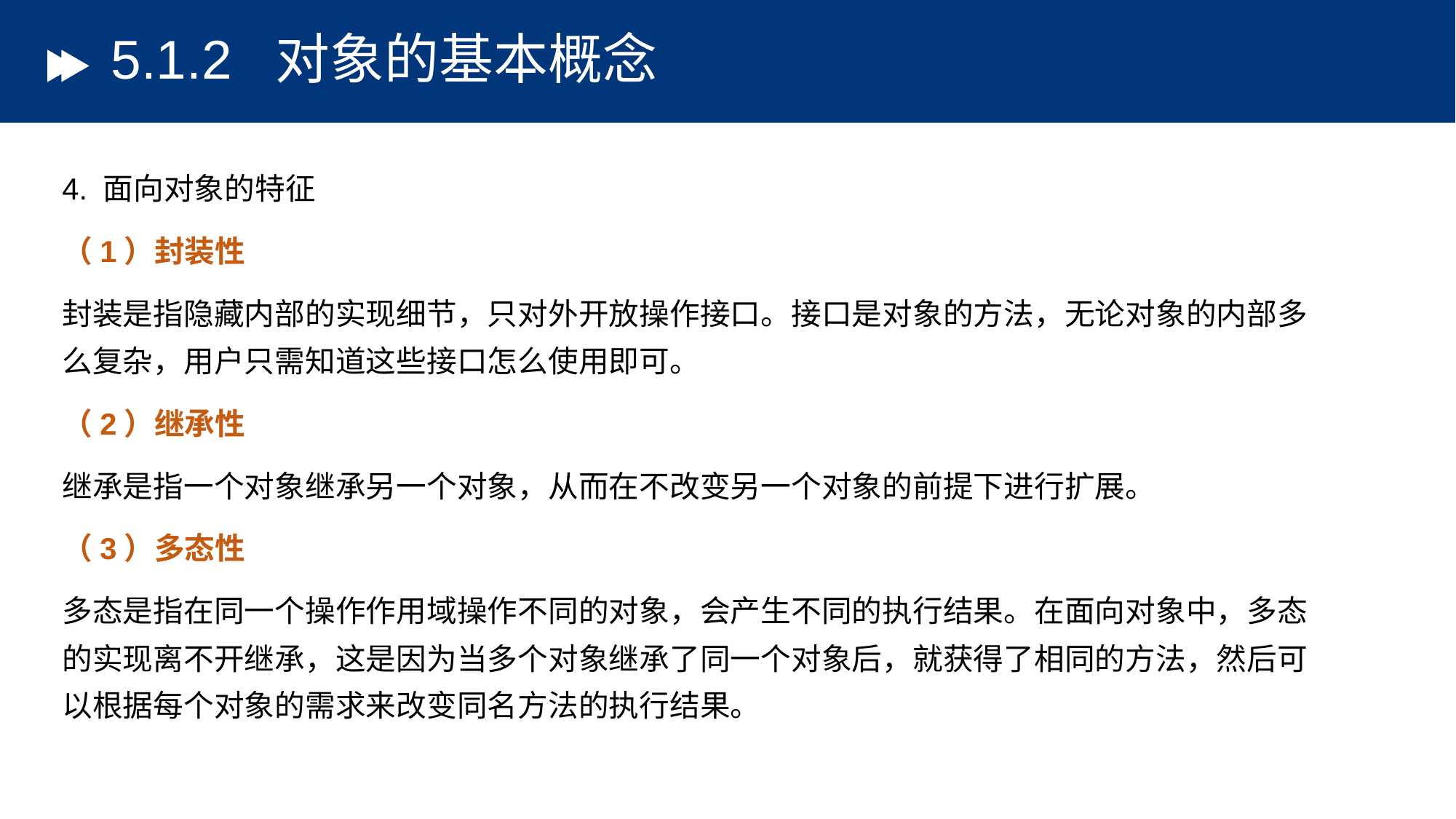

# 5.1.2  对象的基本概念
4. 面向对象的特征
（1）封装性
封装是指隐藏内部的实现细节，只对外开放操作接口。接口是对象的方法，无论对象的内部多么复杂，用户只需知道这些接口怎么使用即可。
（2）继承性
继承是指一个对象继承另一个对象，从而在不改变另一个对象的前提下进行扩展。
（3）多态性
多态是指在同一个操作作用域操作不同的对象，会产生不同的执行结果。在面向对象中，多态的实现离不开继承，这是因为当多个对象继承了同一个对象后，就获得了相同的方法，然后可以根据每个对象的需求来改变同名方法的执行结果。